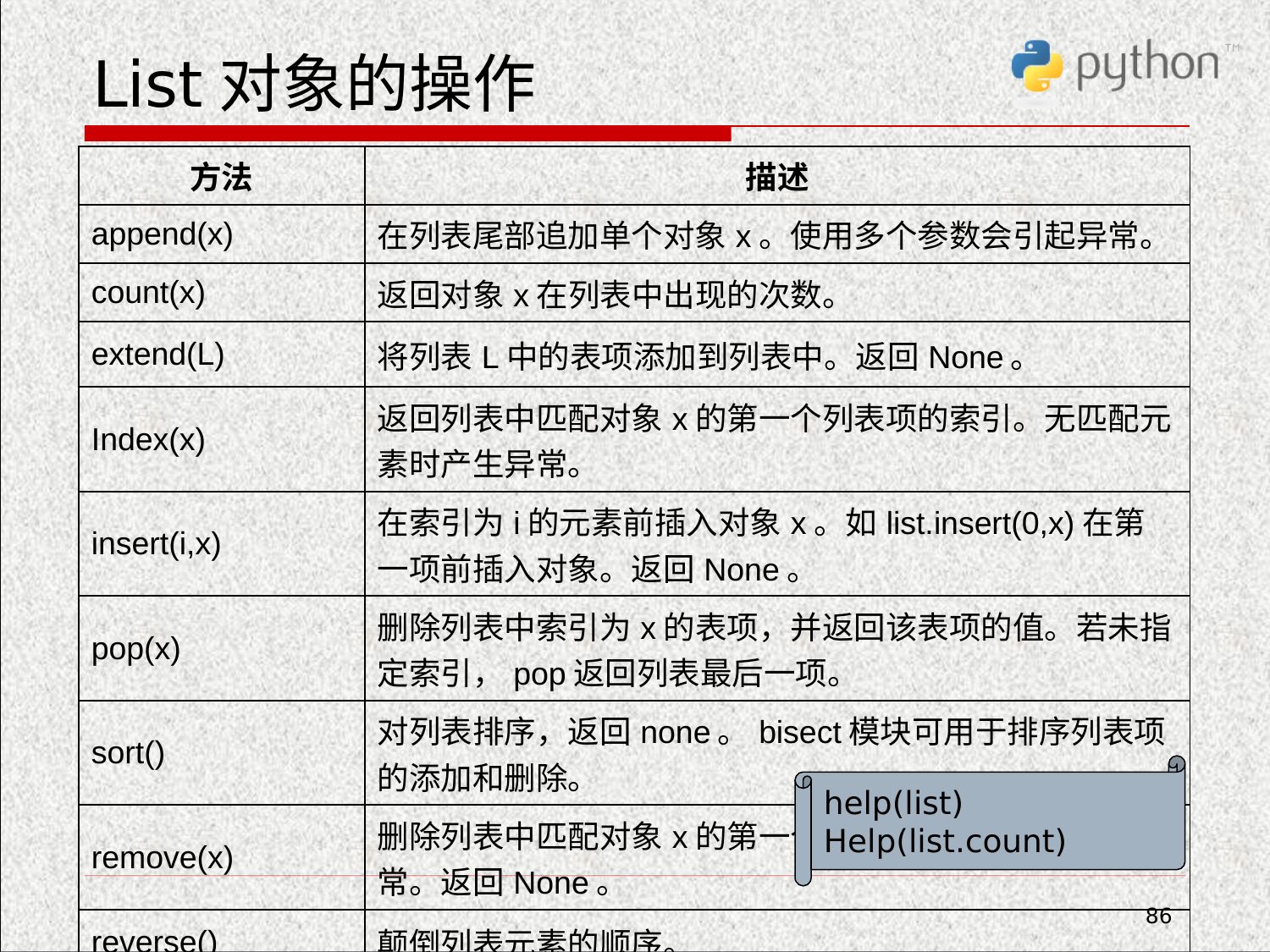

# List对象的操作
| 方法 | 描述 |
| --- | --- |
| append(x) | 在列表尾部追加单个对象x。使用多个参数会引起异常。 |
| count(x) | 返回对象x在列表中出现的次数。 |
| extend(L) | 将列表L中的表项添加到列表中。返回None。 |
| Index(x) | 返回列表中匹配对象x的第一个列表项的索引。无匹配元素时产生异常。 |
| insert(i,x) | 在索引为i的元素前插入对象x。如list.insert(0,x)在第一项前插入对象。返回None。 |
| pop(x) | 删除列表中索引为x的表项，并返回该表项的值。若未指定索引，pop返回列表最后一项。 |
| sort() | 对列表排序，返回none。bisect模块可用于排序列表项的添加和删除。 |
| remove(x) | 删除列表中匹配对象x的第一个元素。匹配元素时产生异常。返回None。 |
| reverse() | 颠倒列表元素的顺序。 |
help(list)
Help(list.count)
86